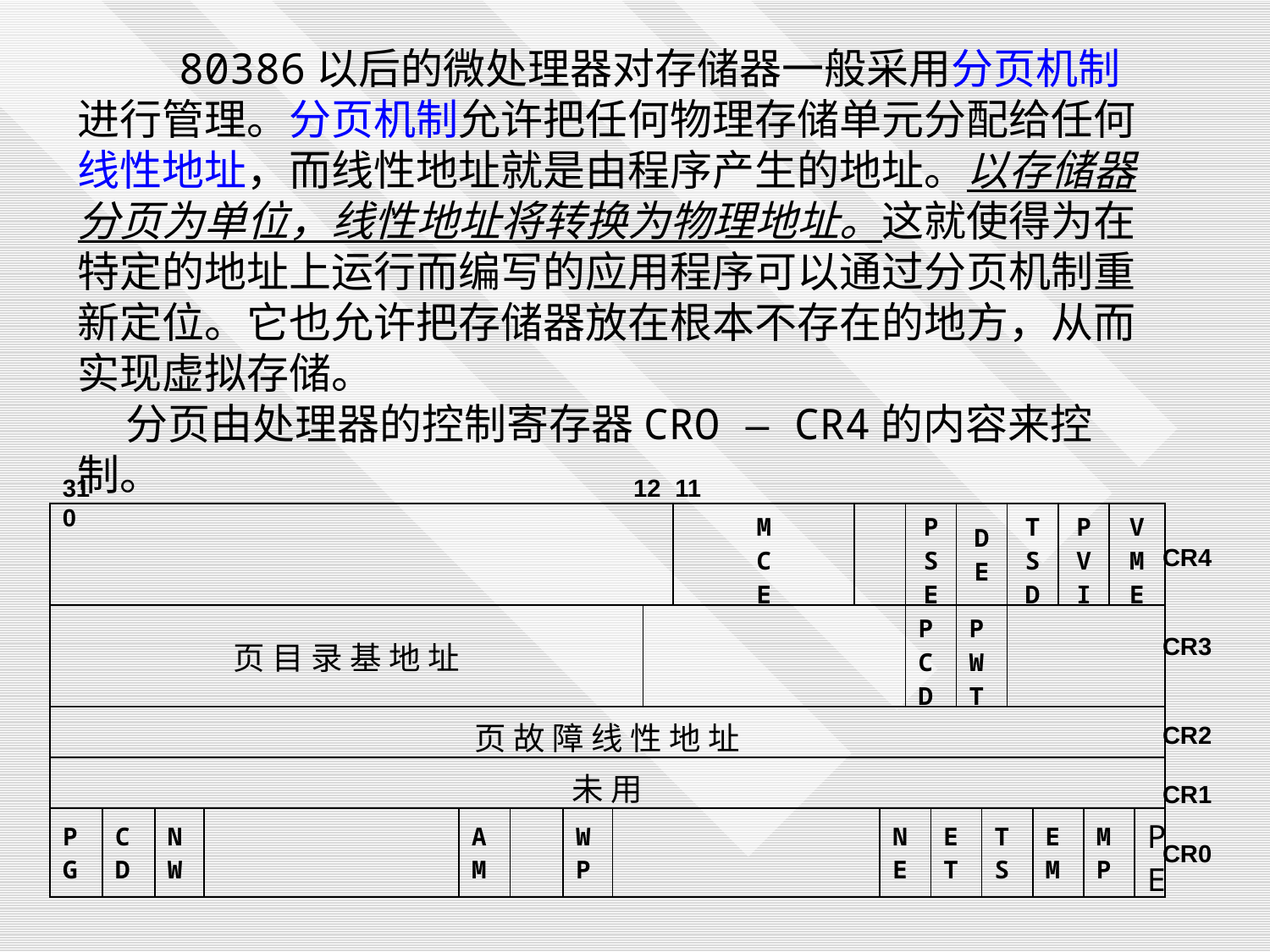

80386以后的微处理器对存储器一般采用分页机制进行管理。分页机制允许把任何物理存储单元分配给任何线性地址，而线性地址就是由程序产生的地址。以存储器分页为单位，线性地址将转换为物理地址。这就使得为在特定的地址上运行而编写的应用程序可以通过分页机制重新定位。它也允许把存储器放在根本不存在的地方，从而实现虚拟存储。
    分页由处理器的控制寄存器CRO – CR4的内容来控制。
31                                                                              12  11                                                            0
|  |  |  |  |  |  |  |  |  | M C E |  |  | P S E |  | D E |  | T S D |  | P V I |  | V M E |  |
| --- | --- | --- | --- | --- | --- | --- | --- | --- | --- | --- | --- | --- | --- | --- | --- | --- | --- | --- | --- | --- | --- |
| 页 目 录 基 地 址 |  |  |  |  |  |  |  |  |  |  |  | P C D |  | P W T |  |  |  |  |  |  |  |
| 页 故 障 线 性 地 址 |  |  |  |  |  |  |  |  |  |  |  |  |  |  |  |  |  |  |  |  |  |
| 未 用 |  |  |  |  |  |  |  |  |  |  |  |  |  |  |  |  |  |  |  |  |  |
| P G | C D | N W |  | A M |  | W P |  |  |  |  | N E |  | E T |  | T S |  | E M |  | M P |  | P E |

CR4

CR3

CR2

CR1

CR0